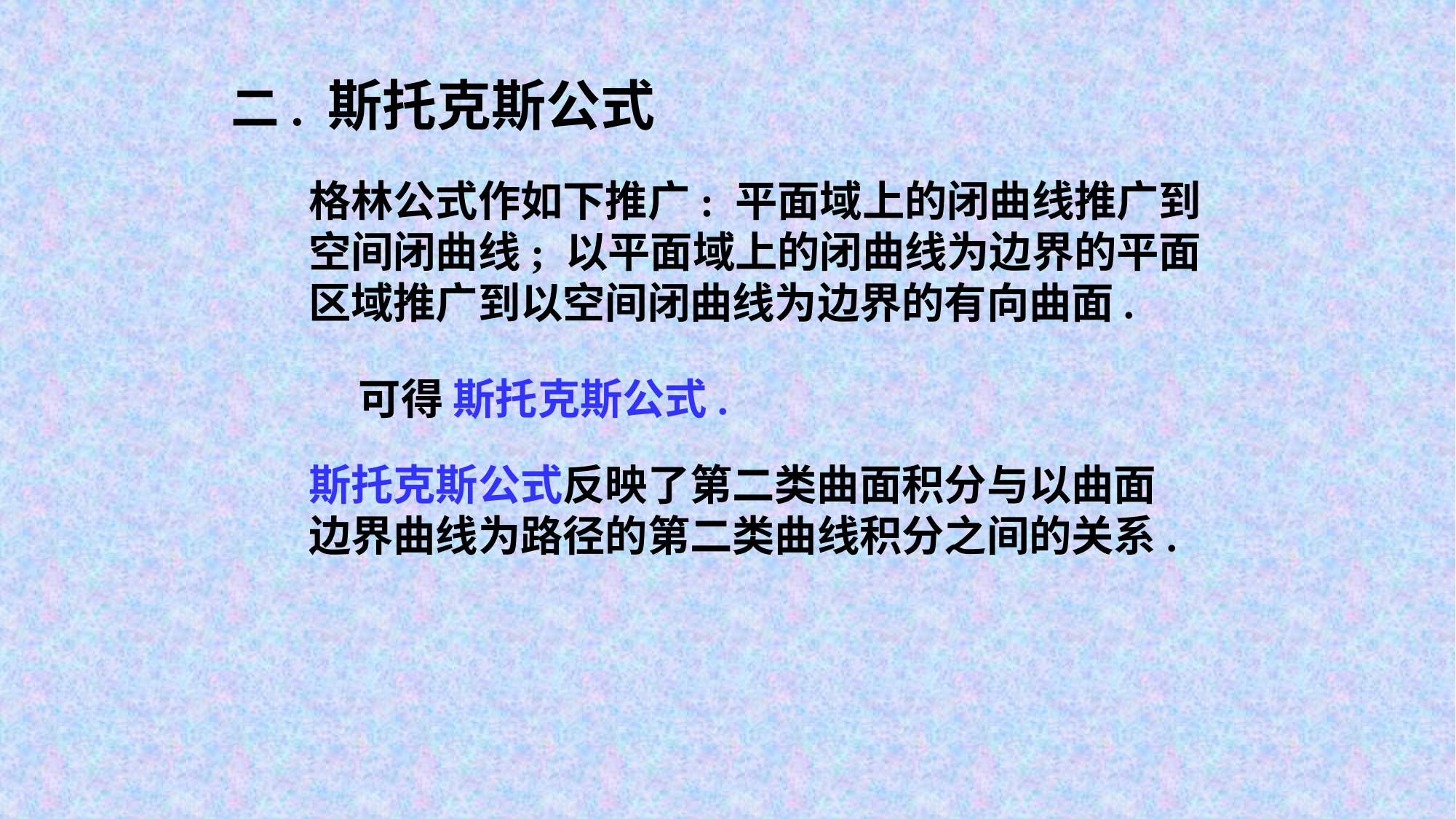

二. 斯托克斯公式
格林公式作如下推广: 平面域上的闭曲线推广到空间闭曲线; 以平面域上的闭曲线为边界的平面区域推广到以空间闭曲线为边界的有向曲面.
可得 斯托克斯公式.
斯托克斯公式反映了第二类曲面积分与以曲面边界曲线为路径的第二类曲线积分之间的关系.